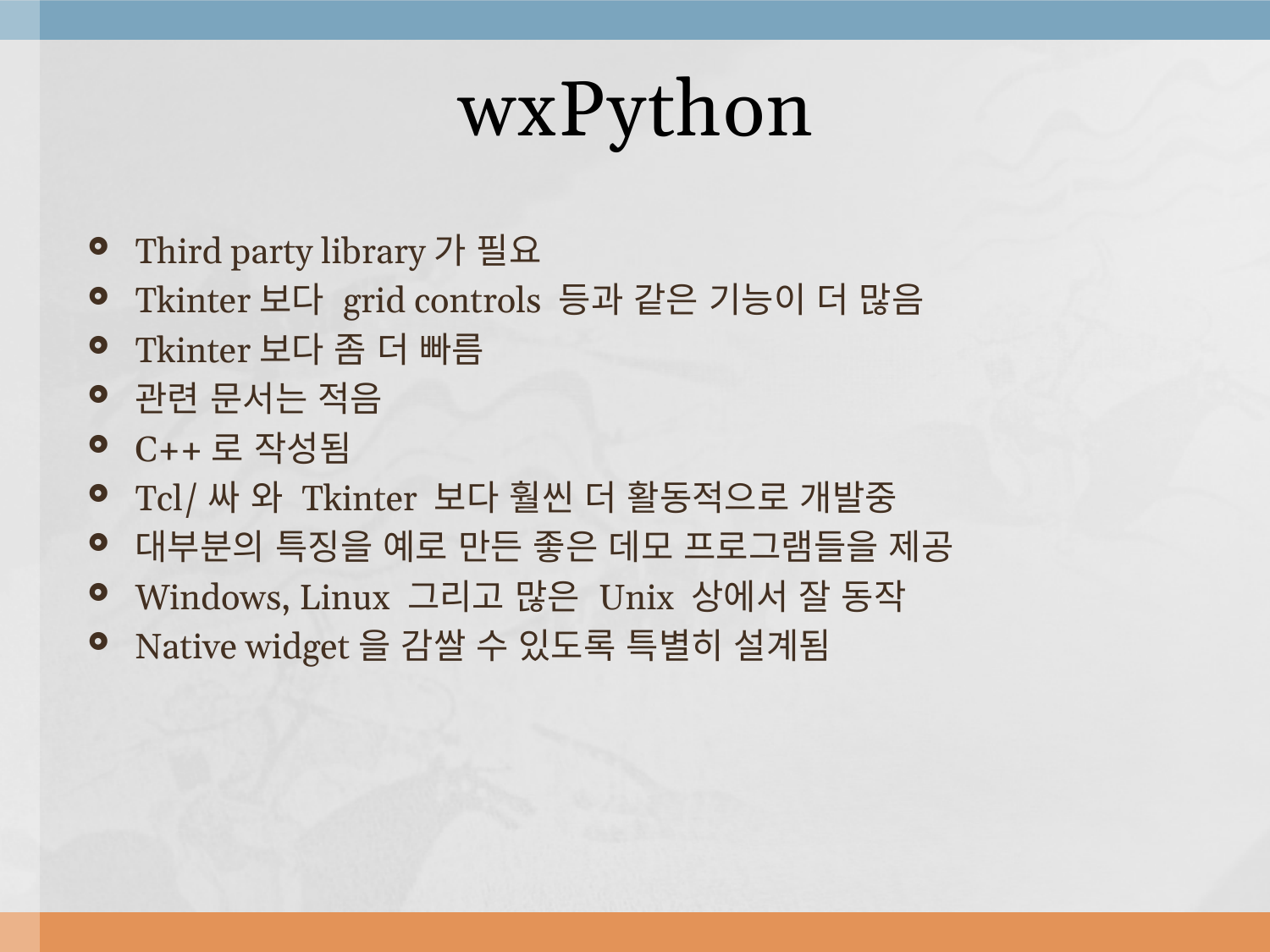

# wxPython
Third party library가 필요
Tkinter보다 grid controls 등과 같은 기능이 더 많음
Tkinter보다 좀 더 빠름
관련 문서는 적음
C++로 작성됨
Tcl/싸 와 Tkinter 보다 훨씬 더 활동적으로 개발중
대부분의 특징을 예로 만든 좋은 데모 프로그램들을 제공
Windows, Linux 그리고 많은 Unix 상에서 잘 동작
Native widget을 감쌀 수 있도록 특별히 설계됨